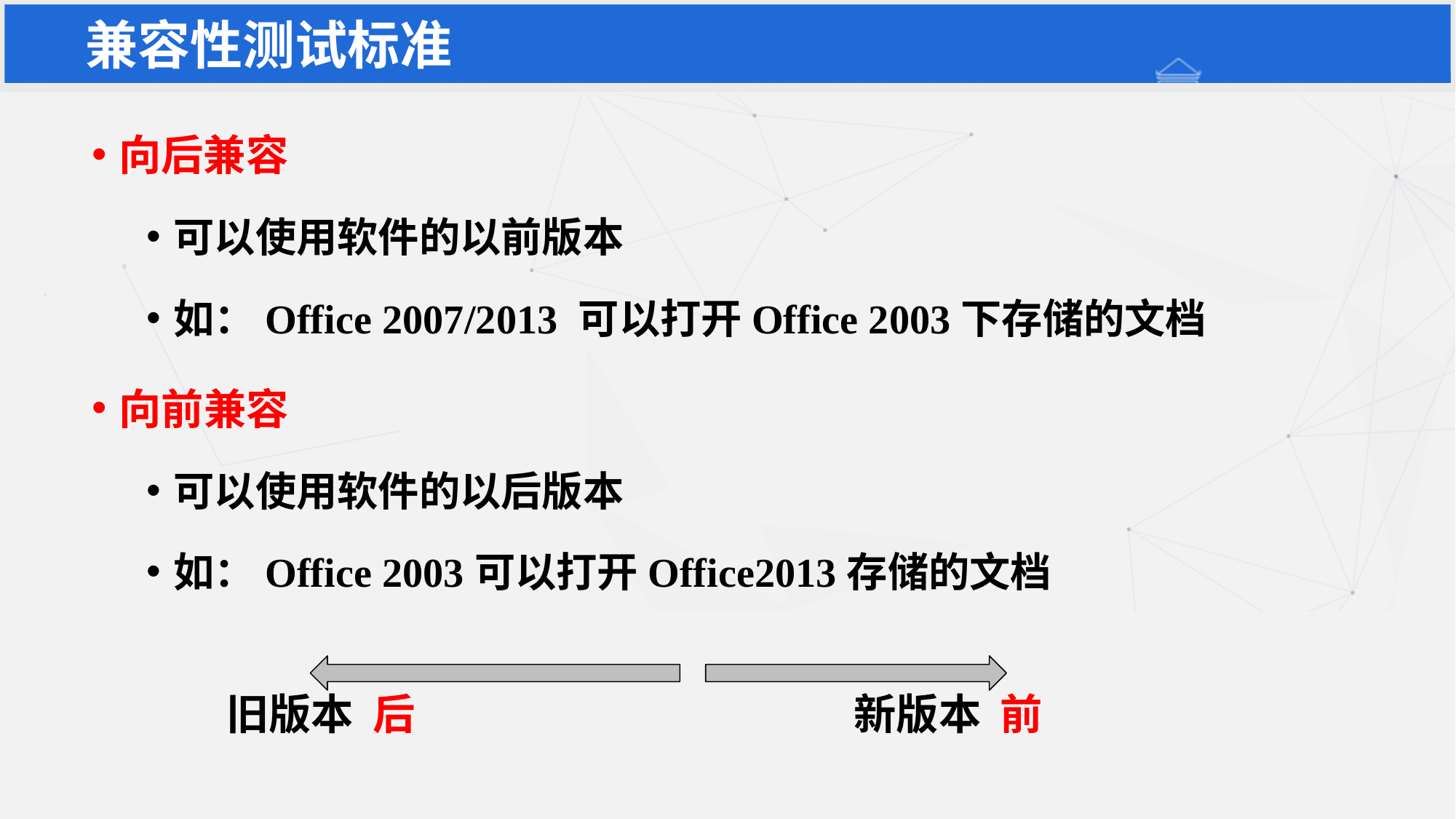

# 兼容性测试标准
向后兼容
可以使用软件的以前版本
如：Office 2007/2013 可以打开Office 2003下存储的文档
向前兼容
可以使用软件的以后版本
如：Office 2003可以打开Office2013存储的文档

旧版本  后
新版本  前